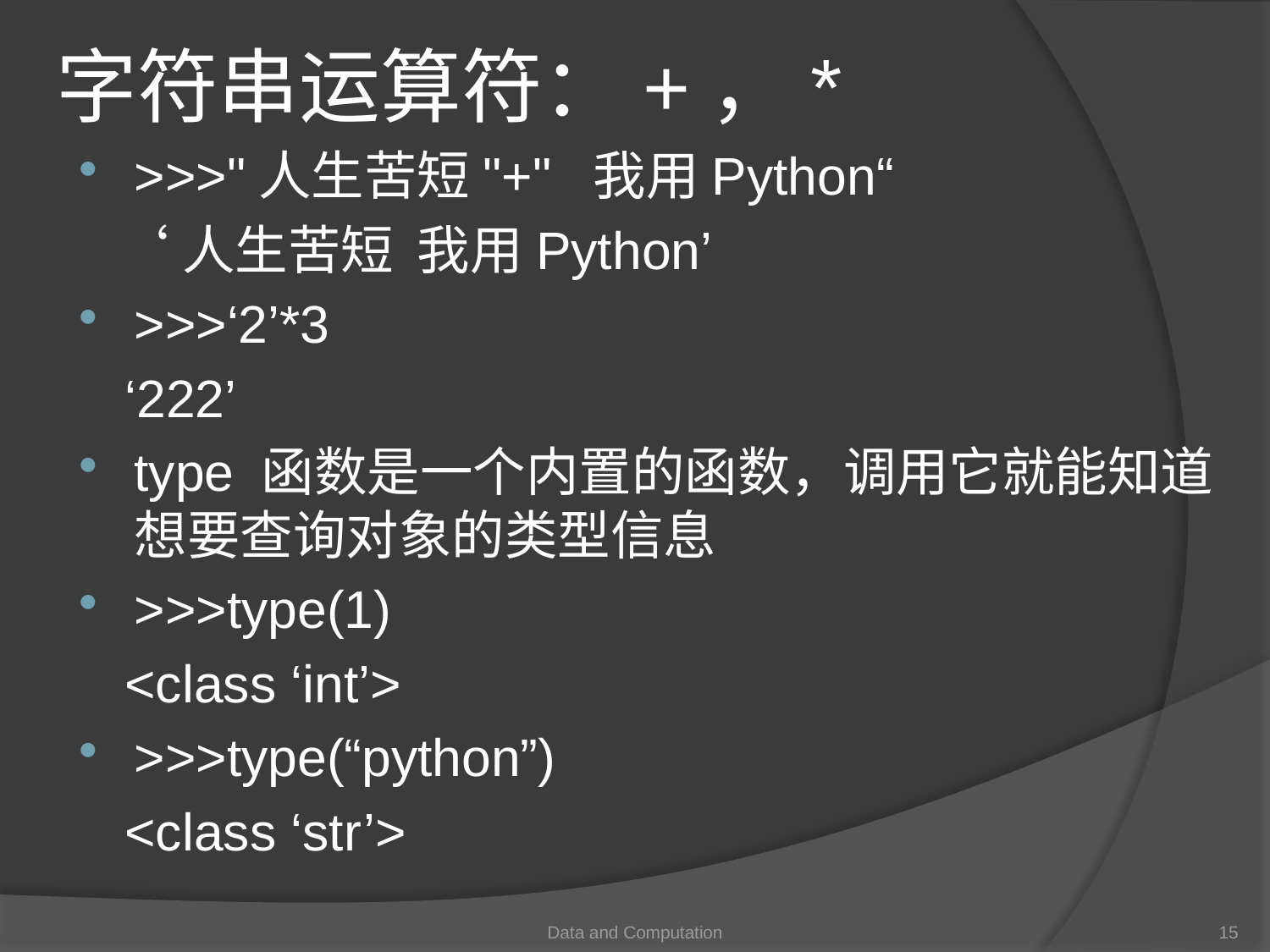

# 字符串运算符：+，*
>>>"人生苦短"+"  我用Python“
   ‘人生苦短  我用Python’
>>>‘2’*3
   ‘222’
type 函数是一个内置的函数，调用它就能知道想要查询对象的类型信息
>>>type(1)
   <class ‘int’>
>>>type(“python”)
   <class ‘str’>

Data and Computation
15